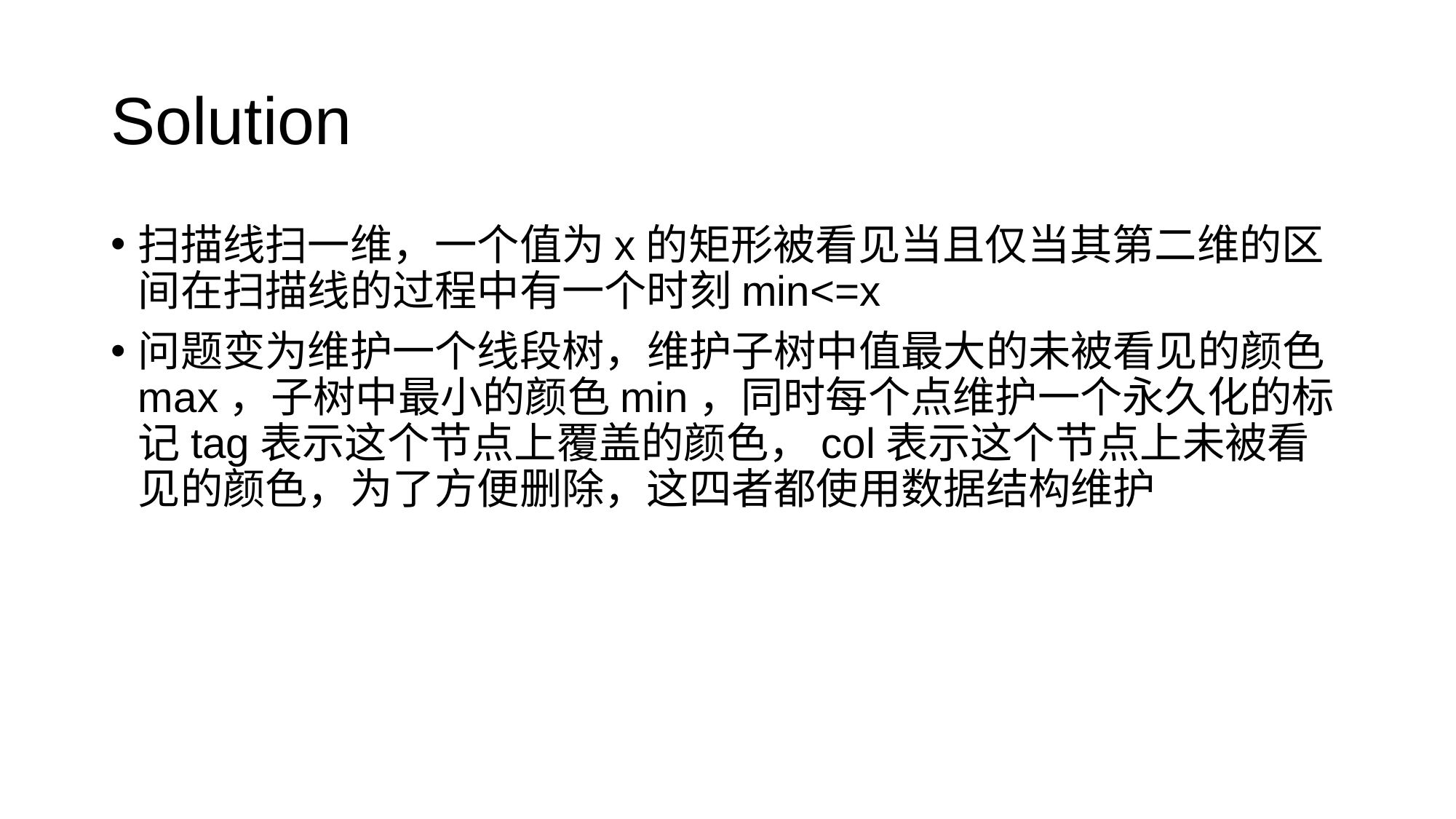

# Solution
扫描线扫一维，一个值为x的矩形被看见当且仅当其第二维的区间在扫描线的过程中有一个时刻min<=x
问题变为维护一个线段树，维护子树中值最大的未被看见的颜色max，子树中最小的颜色min，同时每个点维护一个永久化的标记tag表示这个节点上覆盖的颜色，col表示这个节点上未被看见的颜色，为了方便删除，这四者都使用数据结构维护